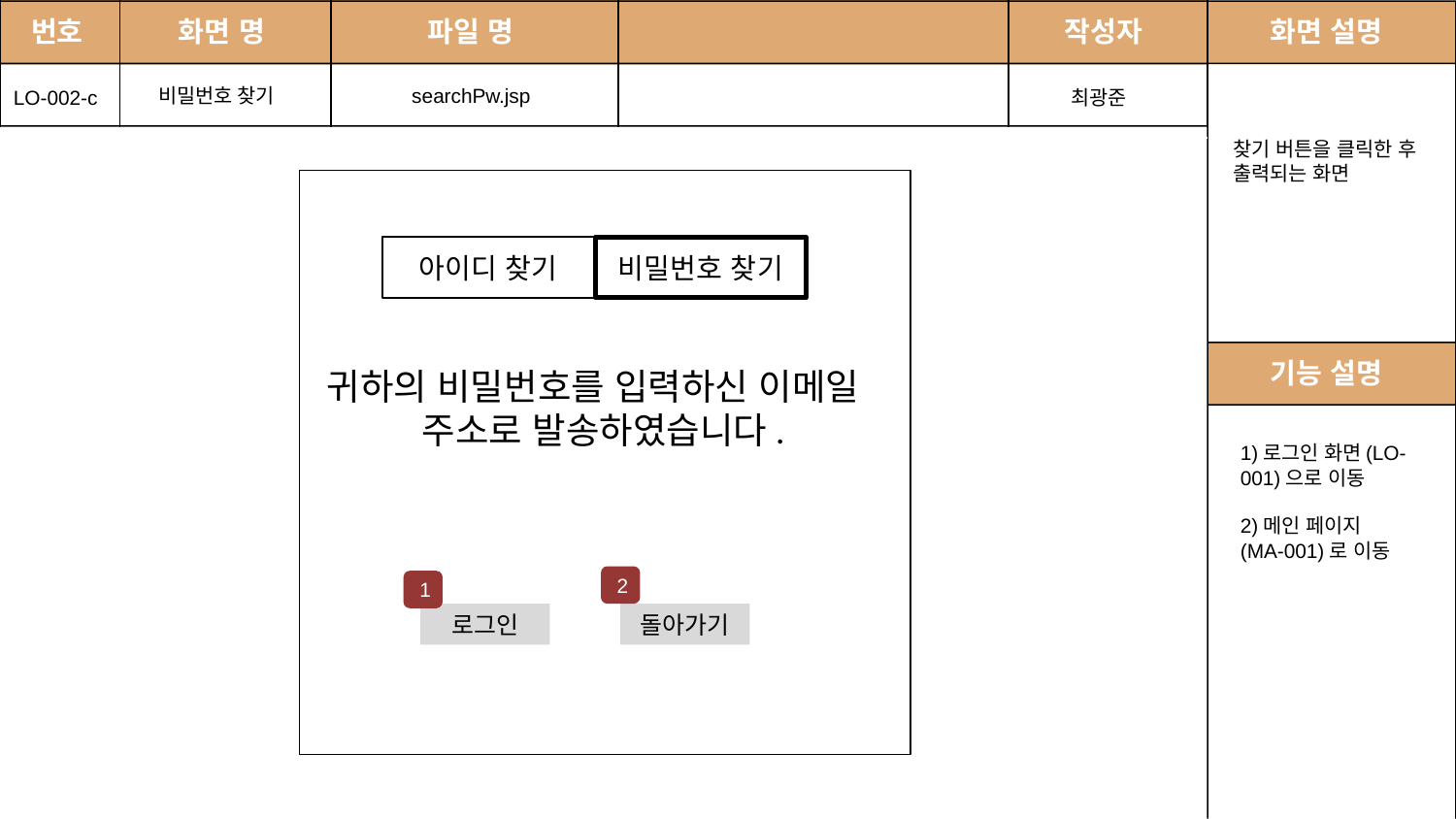

번호
화면 명
파일 명
작성자
화면 설명
비밀번호 찾기
searchPw.jsp
LO-002-c
최광준
찾기 버튼을 클릭한 후 출력되는 화면
2
2
2
2

비밀번호 찾기
아이디 찾기
기능 설명
귀하의 비밀번호를 입력하신 이메일   주소로 발송하였습니다.
1)로그인 화면(LO-001)으로 이동

2)메인 페이지(MA-001)로 이동
2
1
로그인
돌아가기